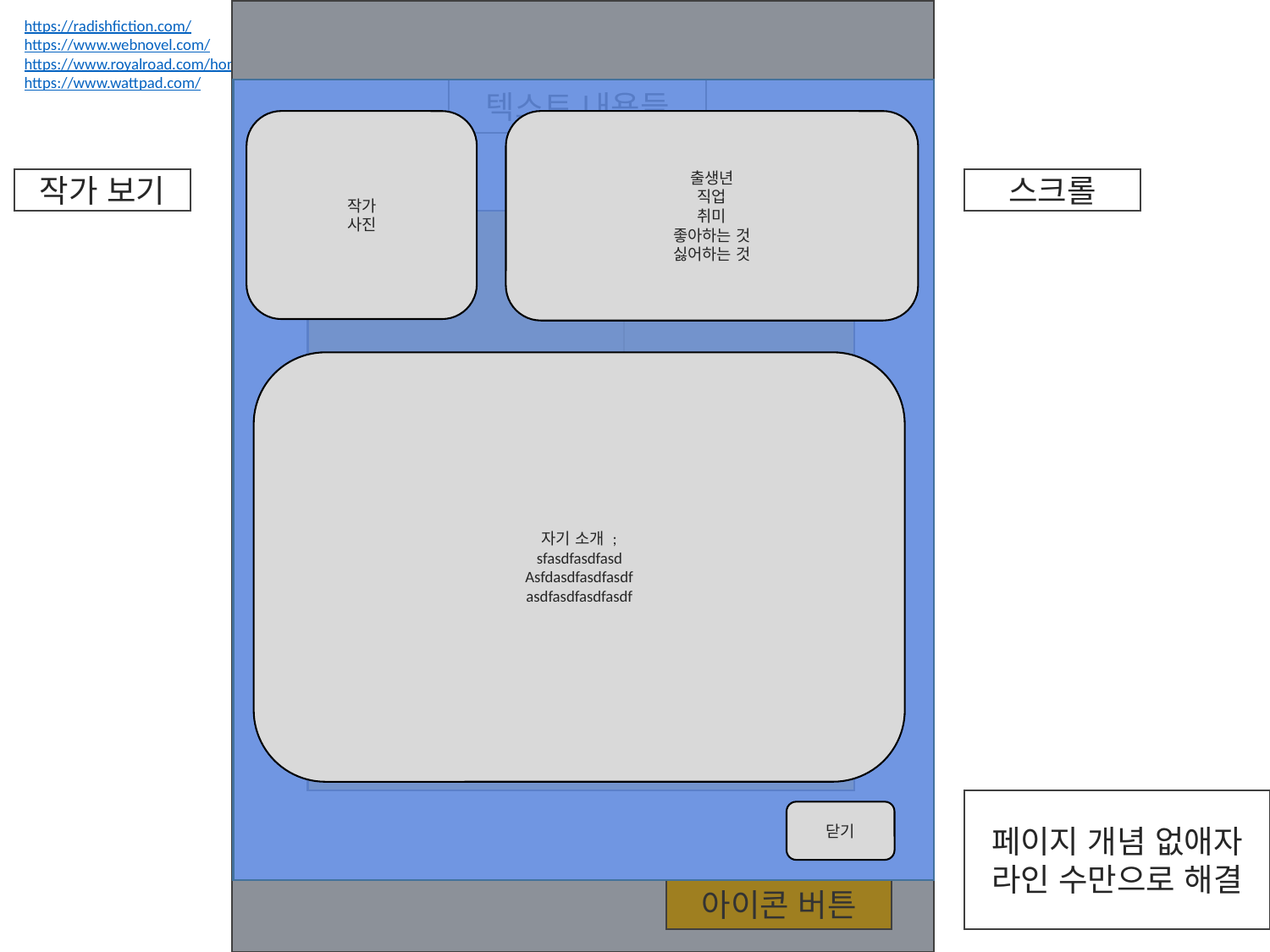

텍스트 내용들

https://radishfiction.com/
https://www.webnovel.com/
https://www.royalroad.com/home
https://www.wattpad.com/

텍스트 내용들
출생년
직업
취미
좋아하는 것
싫어하는 것
작가
사진
작가 보기
스크롤
팝업 창

[책갈피 이동]
[클릭 위치 책갈피 저장]
[작가 보기]
[현재 영역 기준 댓글달기]
(댓글은 작가와 자기자신만 본다.)
[삽화 신청]
[홈화면 가기]

[닫기]

삽화
있을 수 있음
자기 소개 ;
sfasdfasdfasd
Asfdasdfasdfasdf
asdfasdfasdfasdf
페이지 개념 없애자
라인 수만으로 해결
닫기
아이콘 버튼